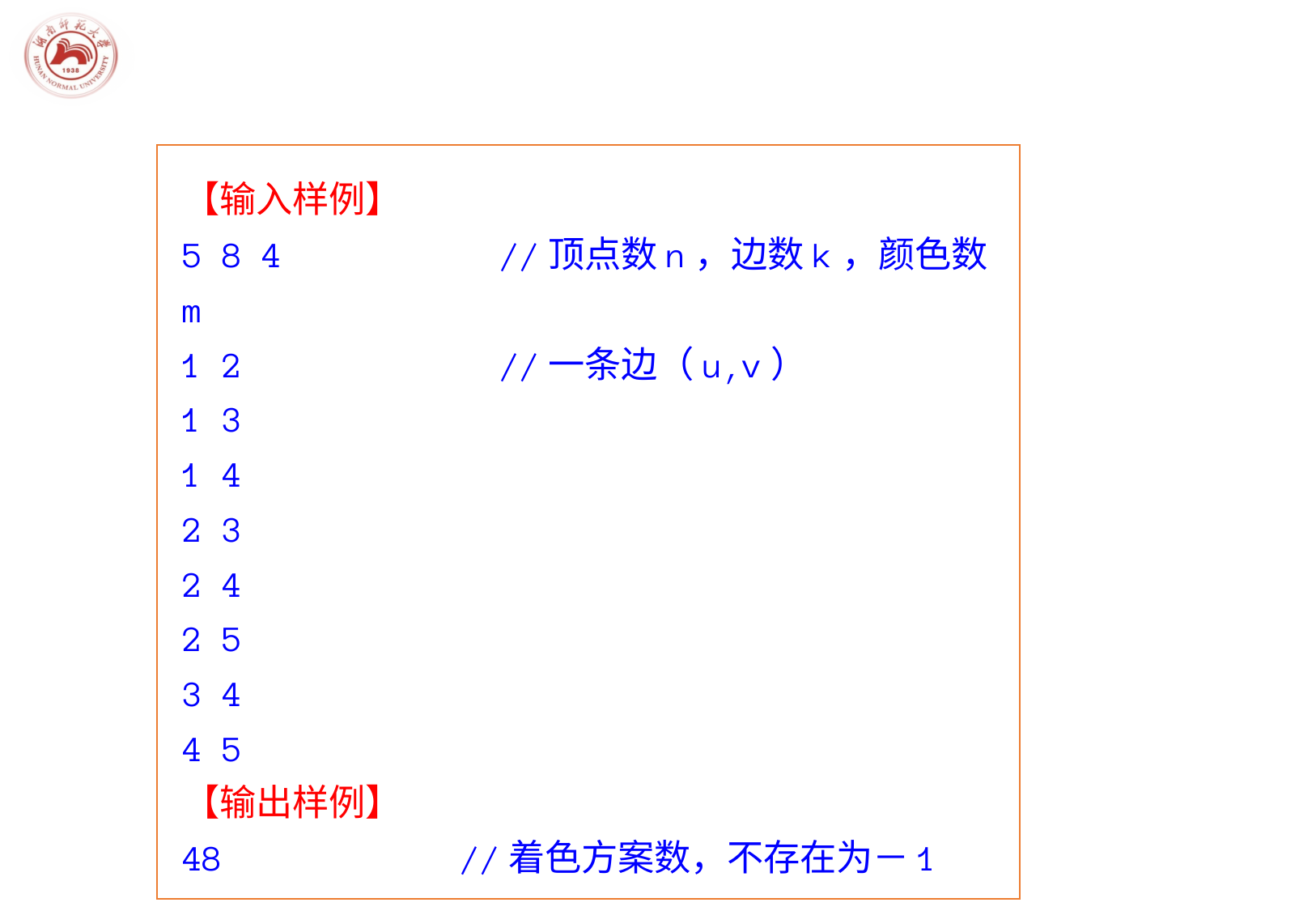

【输入样例】
5 8 4           //顶点数n，边数k，颜色数m
1 2             //一条边（u,v）
1 3
1 4
2 3
2 4
2 5
3 4
4 5
【输出样例】
48            //着色方案数，不存在为－1